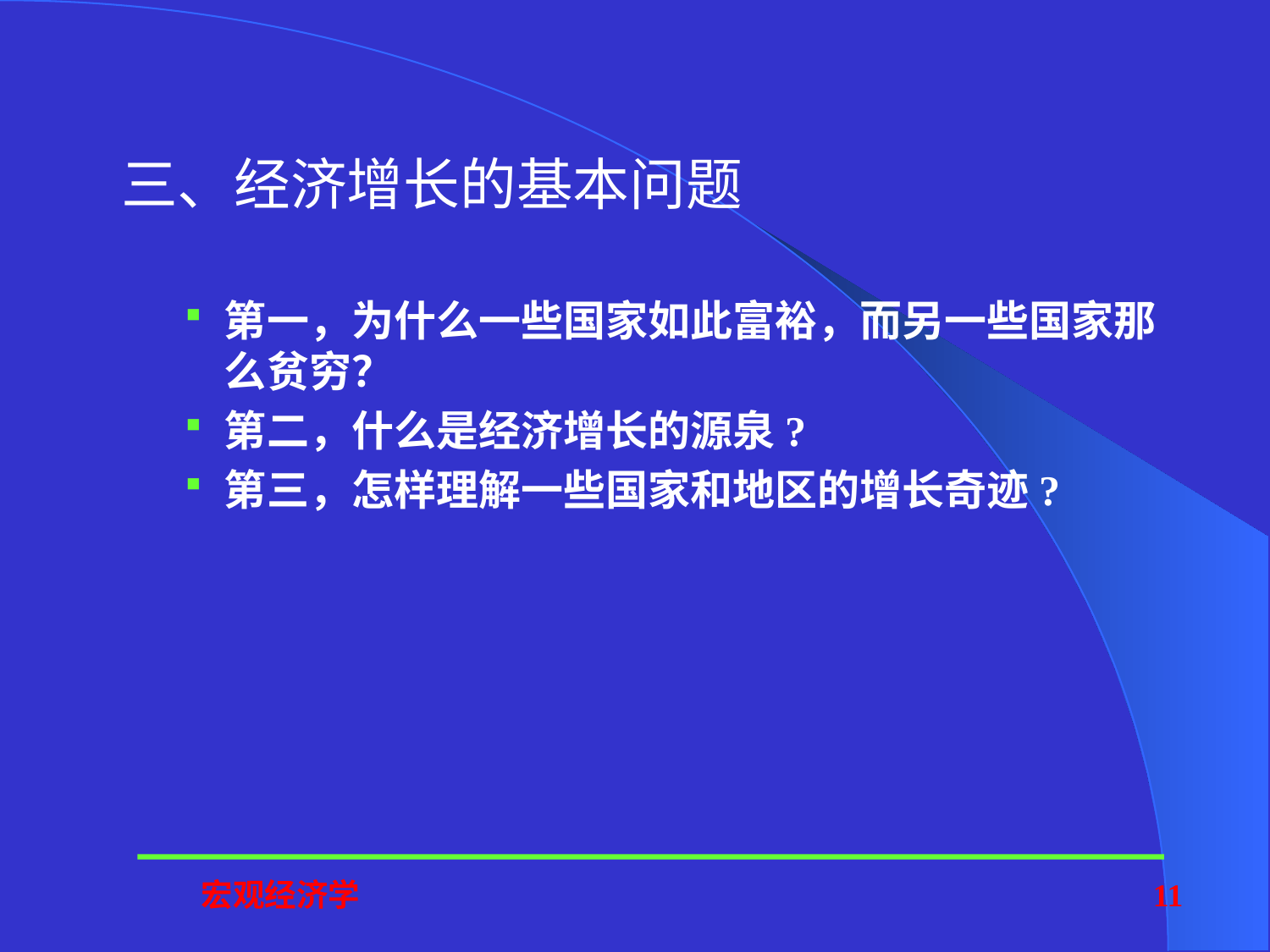

三、经济增长的基本问题

第一，为什么一些国家如此富裕，而另一些国家那么贫穷？
第二，什么是经济增长的源泉?
第三，怎样理解一些国家和地区的增长奇迹?